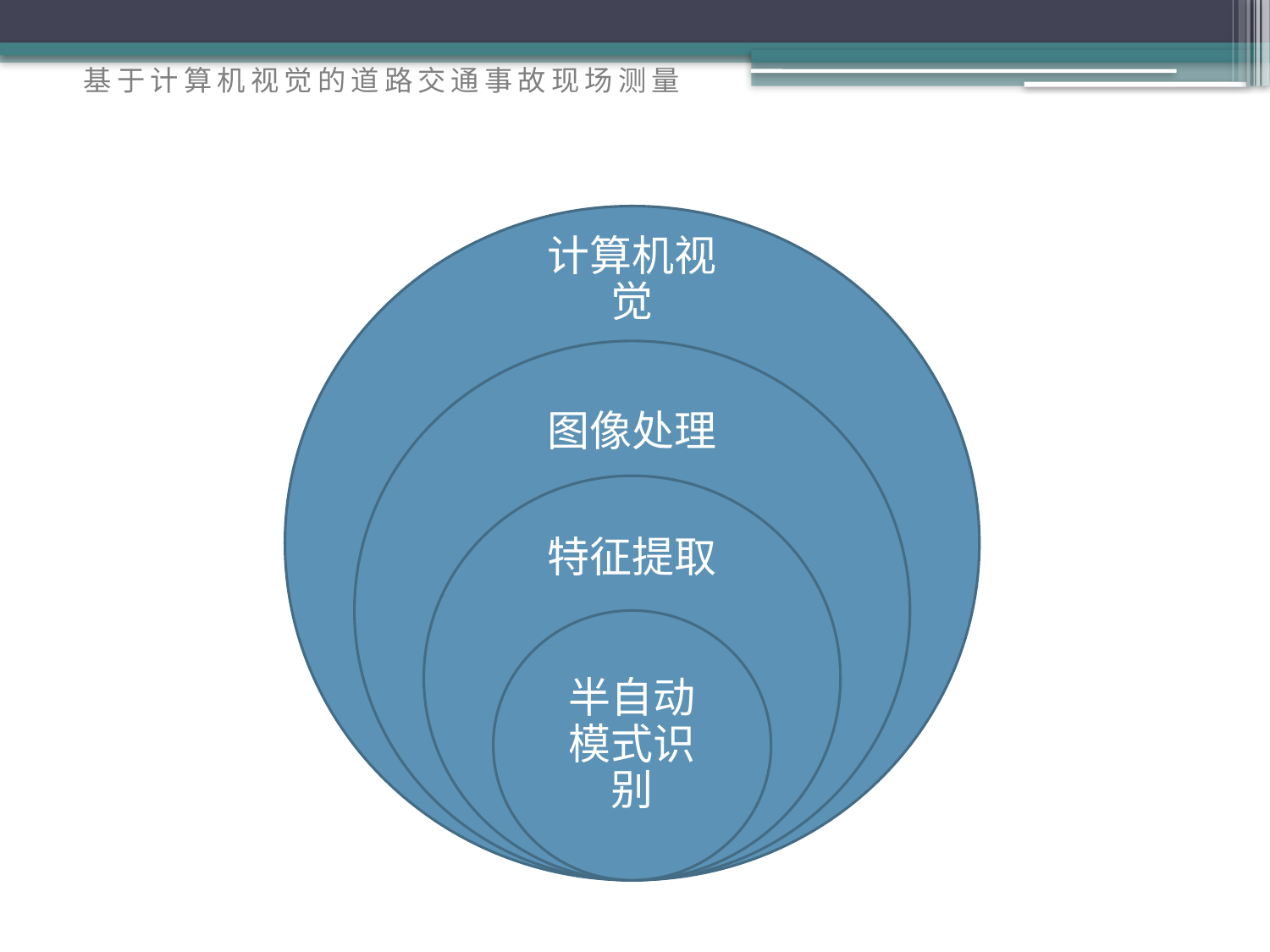

基于计算机视觉的道路交通事故现场测量
计算机视觉
图像处理
特征提取
半自动模式识别